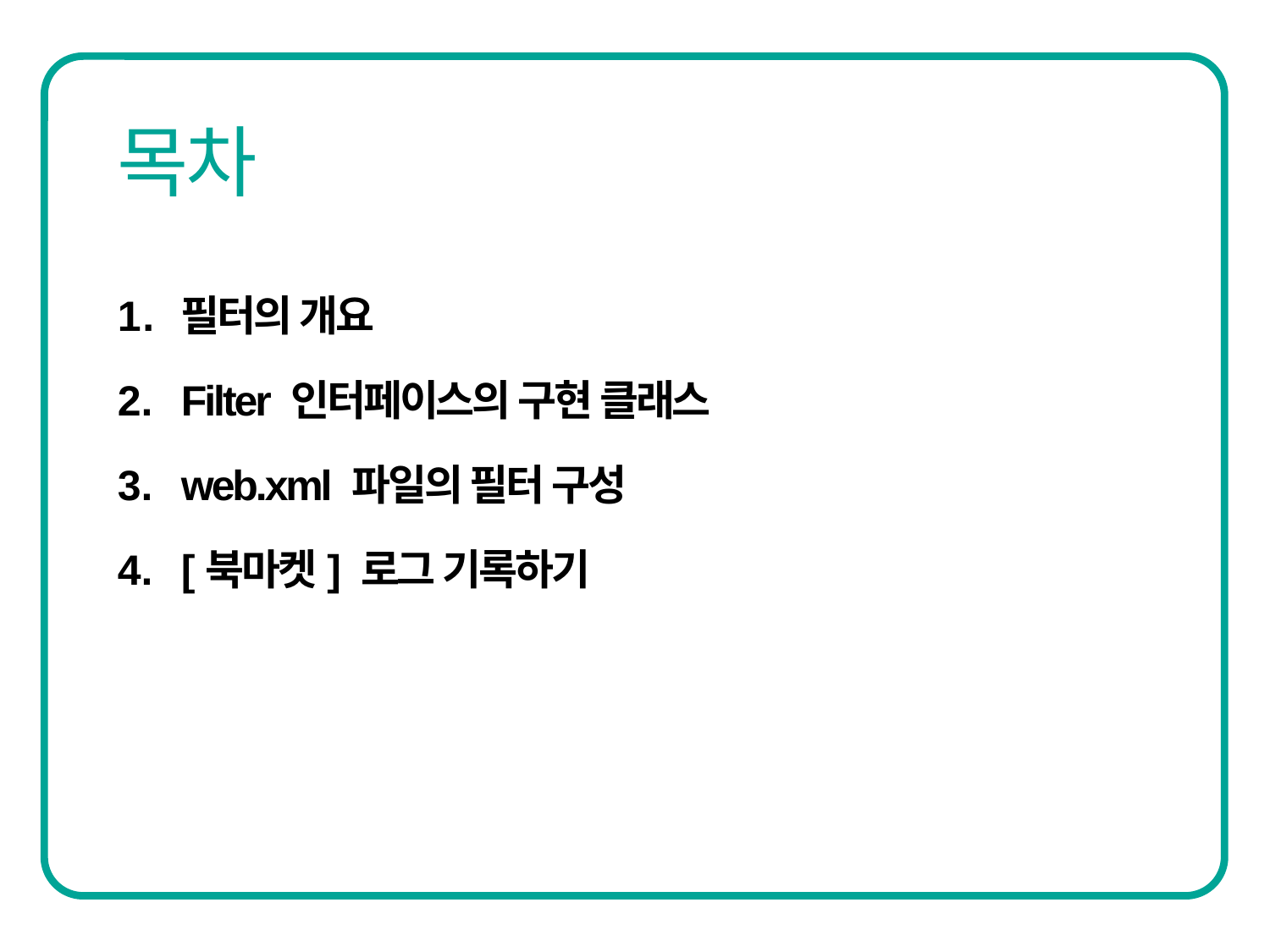

필터의 개요
Filter 인터페이스의 구현 클래스
web.xml 파일의 필터 구성
[북마켓] 로그 기록하기